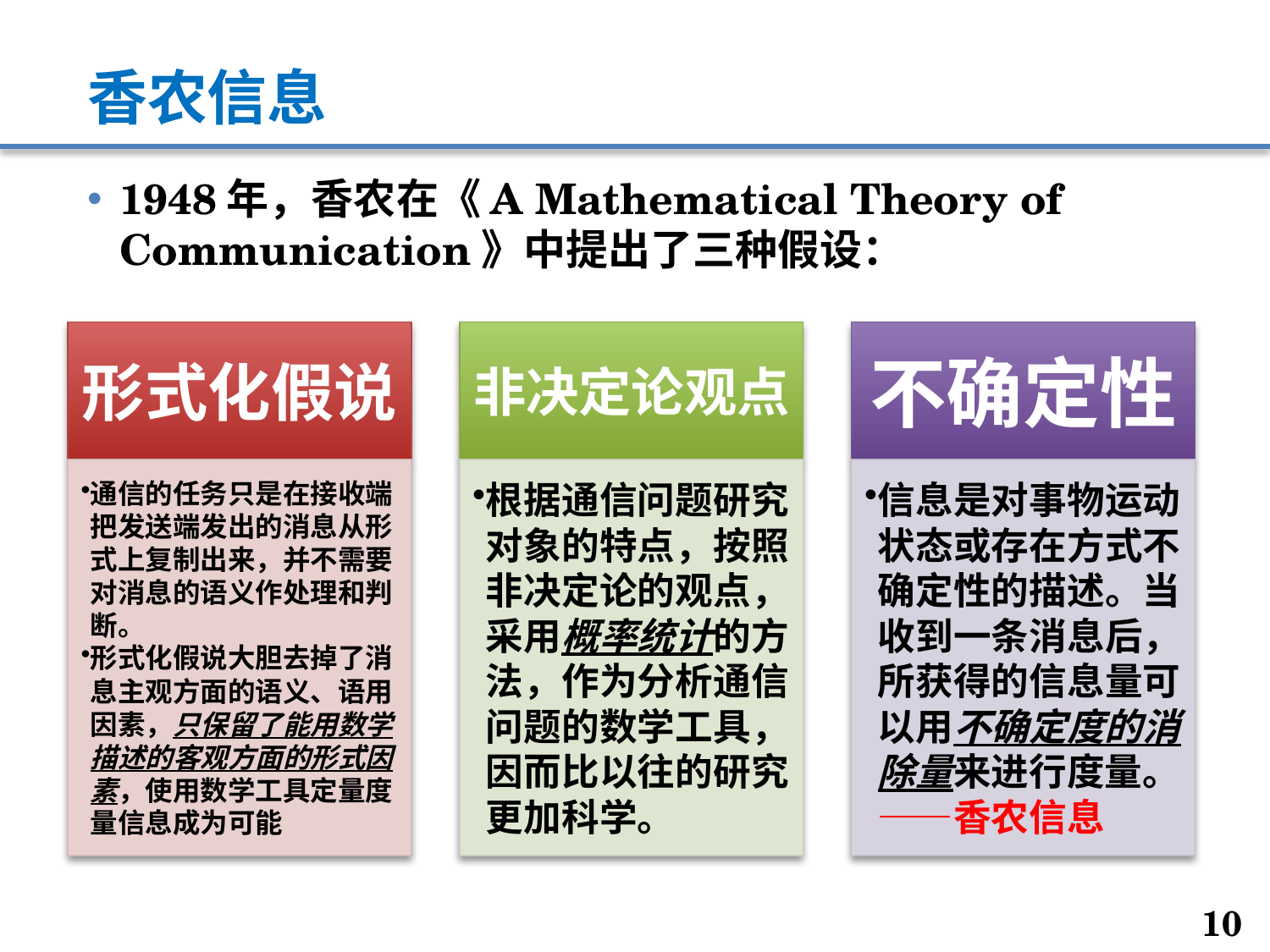

# 香农信息
1948年，香农在《A Mathematical Theory of Communication》中提出了三种假设：

形式化假说
通信的任务只是在接收端把发送端发出的消息从形式上复制出来，并不需要对消息的语义作处理和判断。
形式化假说大胆去掉了消息主观方面的语义、语用因素，只保留了能用数学描述的客观方面的形式因素，使用数学工具定量度量信息成为可能
非决定论观点
根据通信问题研究对象的特点，按照非决定论的观点，采用概率统计的方法，作为分析通信问题的数学工具，因而比以往的研究更加科学。
不确定性
信息是对事物运动状态或存在方式不确定性的描述。当收到一条消息后，所获得的信息量可以用不确定度的消除量来进行度量。——香农信息
10